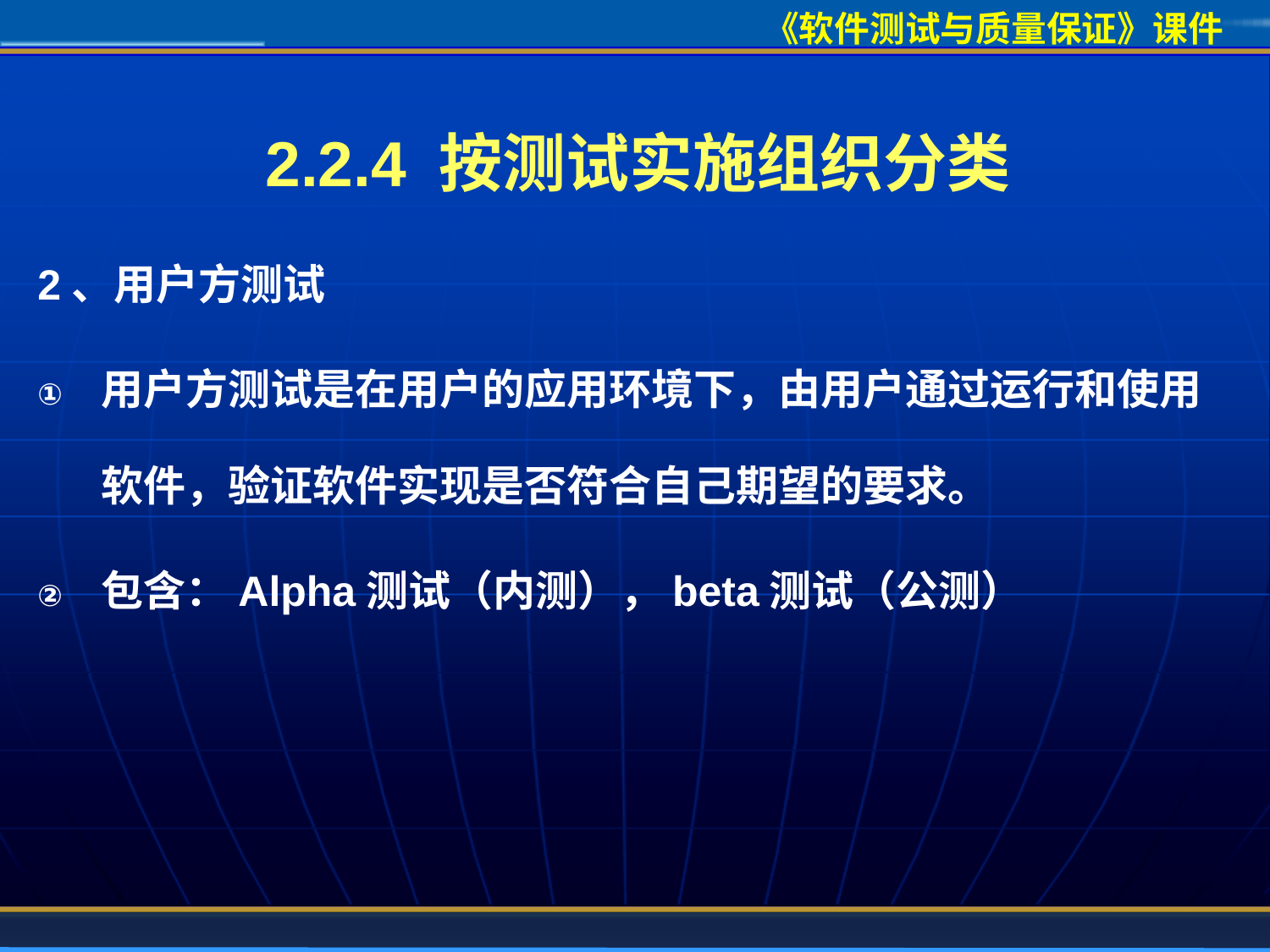

# 2.2.4 按测试实施组织分类
2、用户方测试
用户方测试是在用户的应用环境下，由用户通过运行和使用软件，验证软件实现是否符合自己期望的要求。
包含：Alpha测试（内测），beta测试（公测）